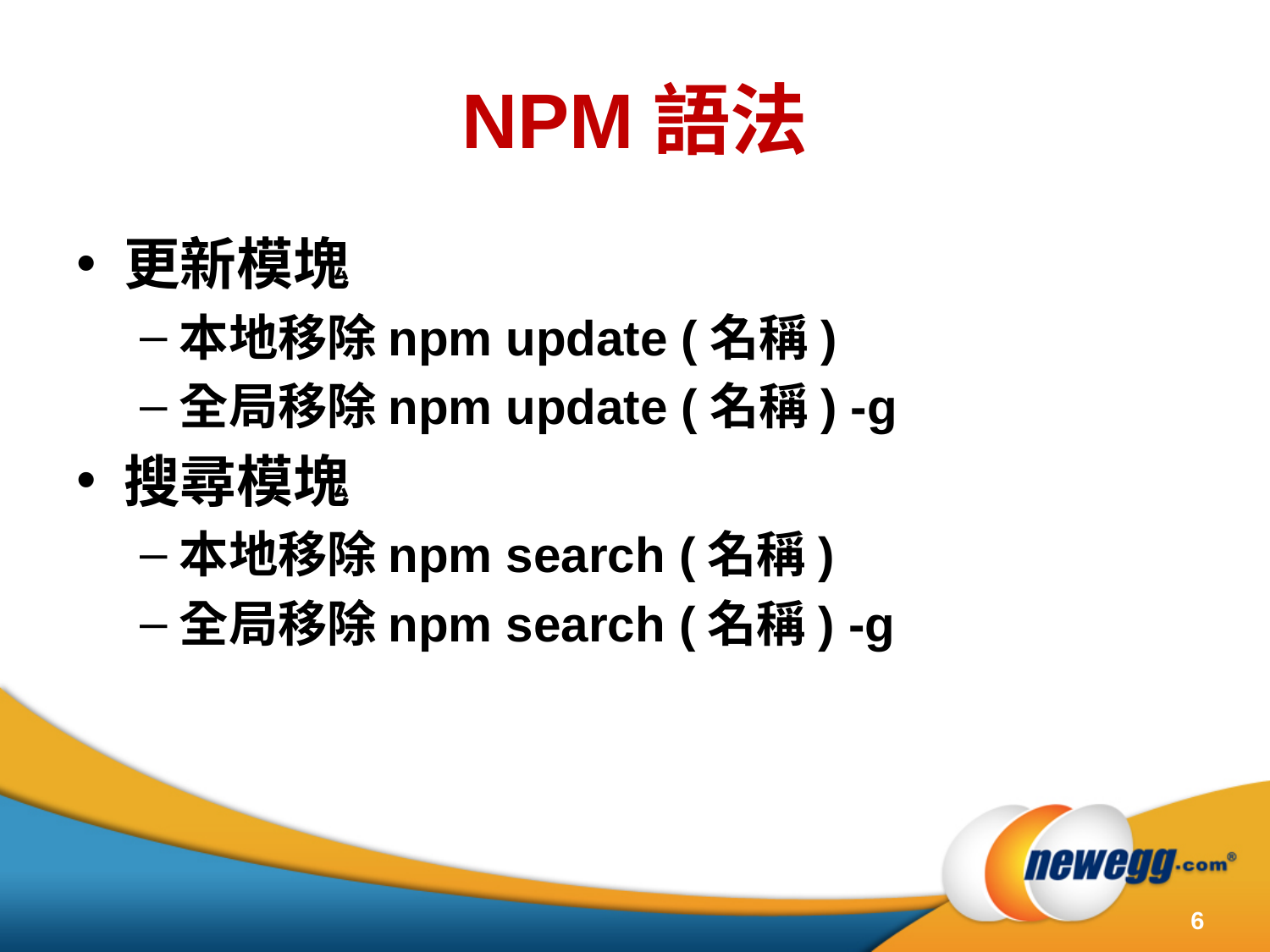

# NPM語法
更新模塊
本地移除npm update (名稱)
全局移除npm update (名稱) -g
搜尋模塊
本地移除npm search (名稱)
全局移除npm search (名稱) -g